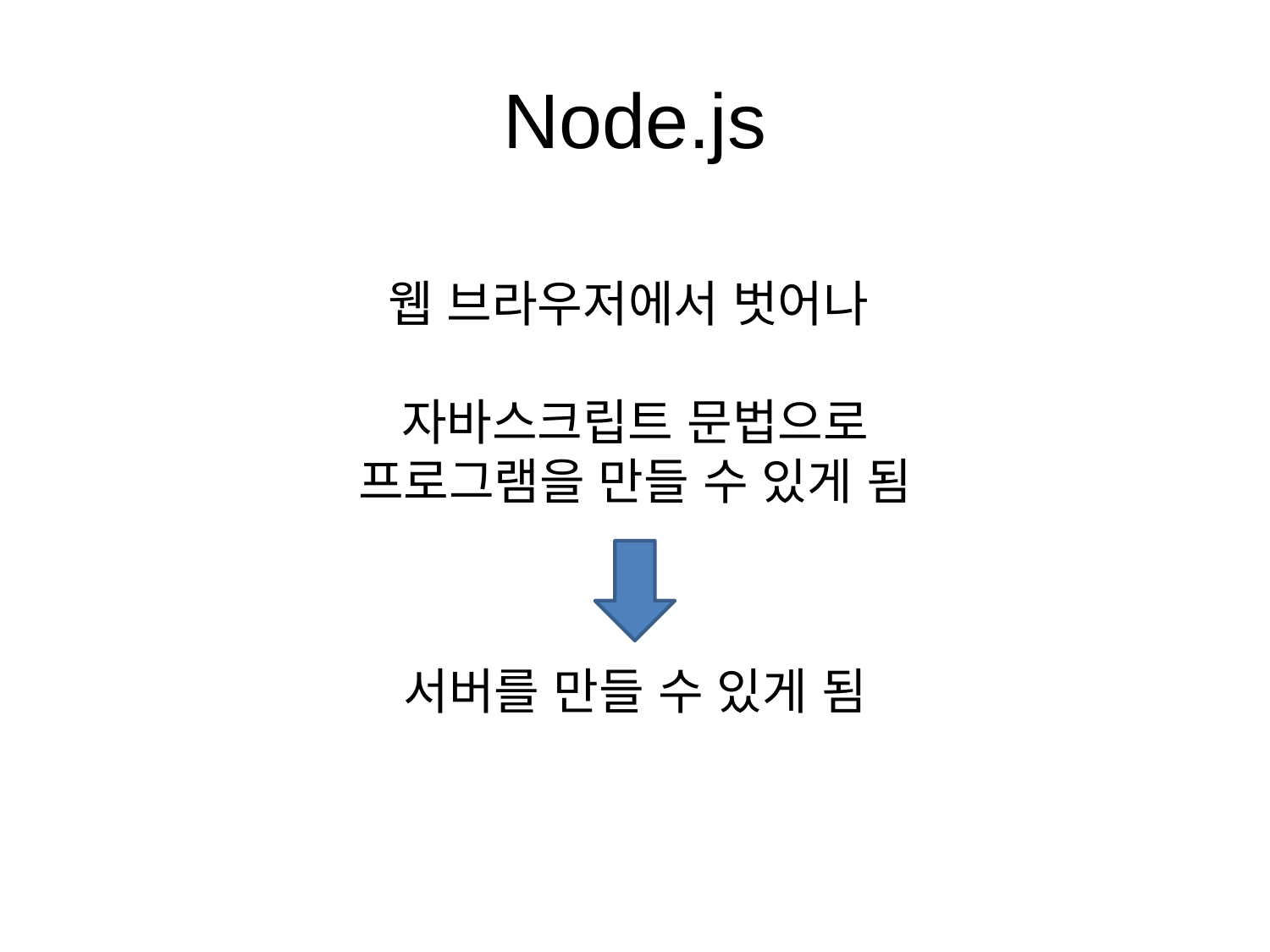

# Node.js
웹 브라우저에서 벗어나

자바스크립트 문법으로
프로그램을 만들 수 있게 됨

서버를 만들 수 있게 됨